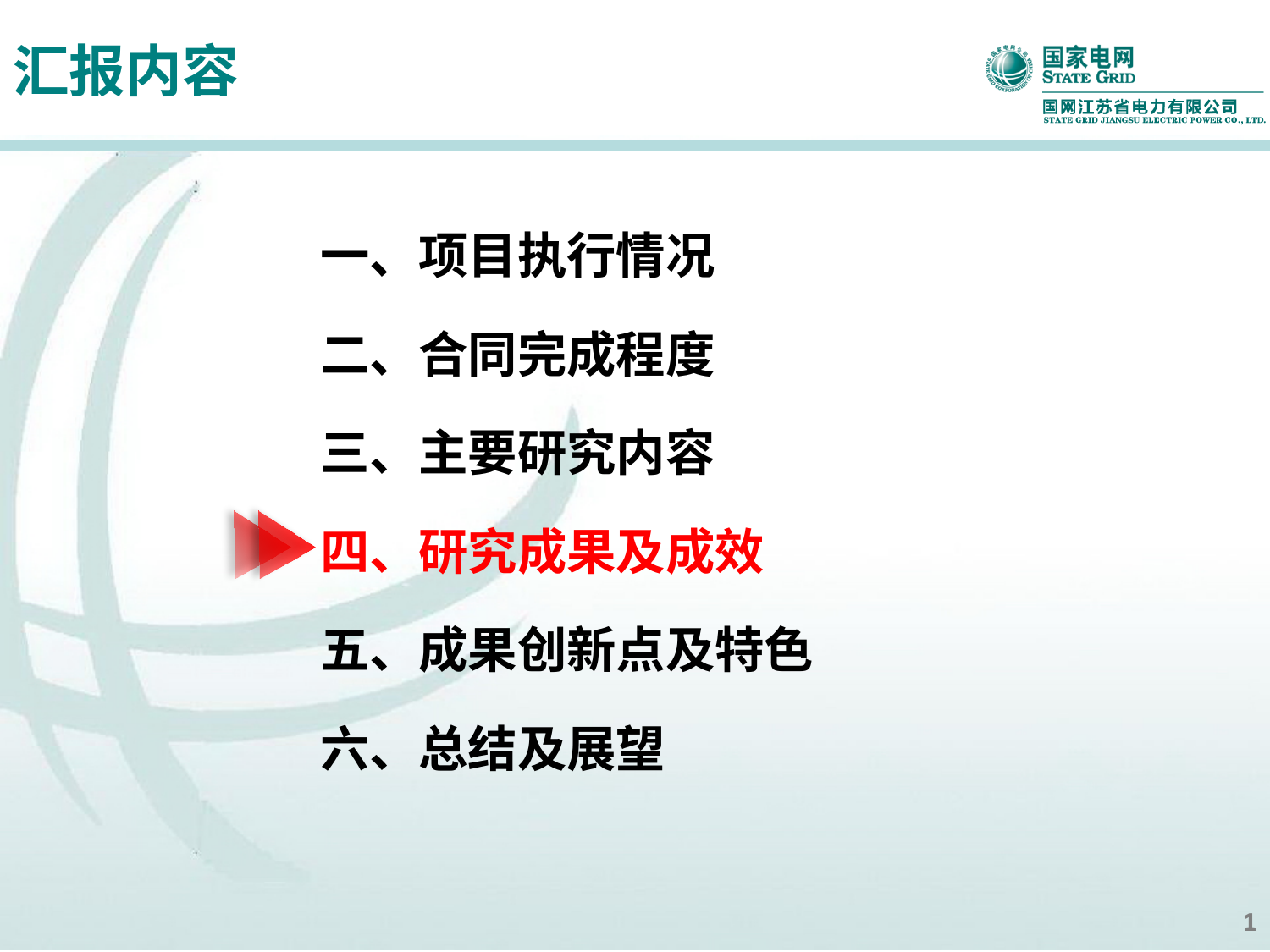

# 汇报内容
一、项目执行情况
二、合同完成程度
三、主要研究内容
四、研究成果及成效
五、成果创新点及特色
六、总结及展望

1